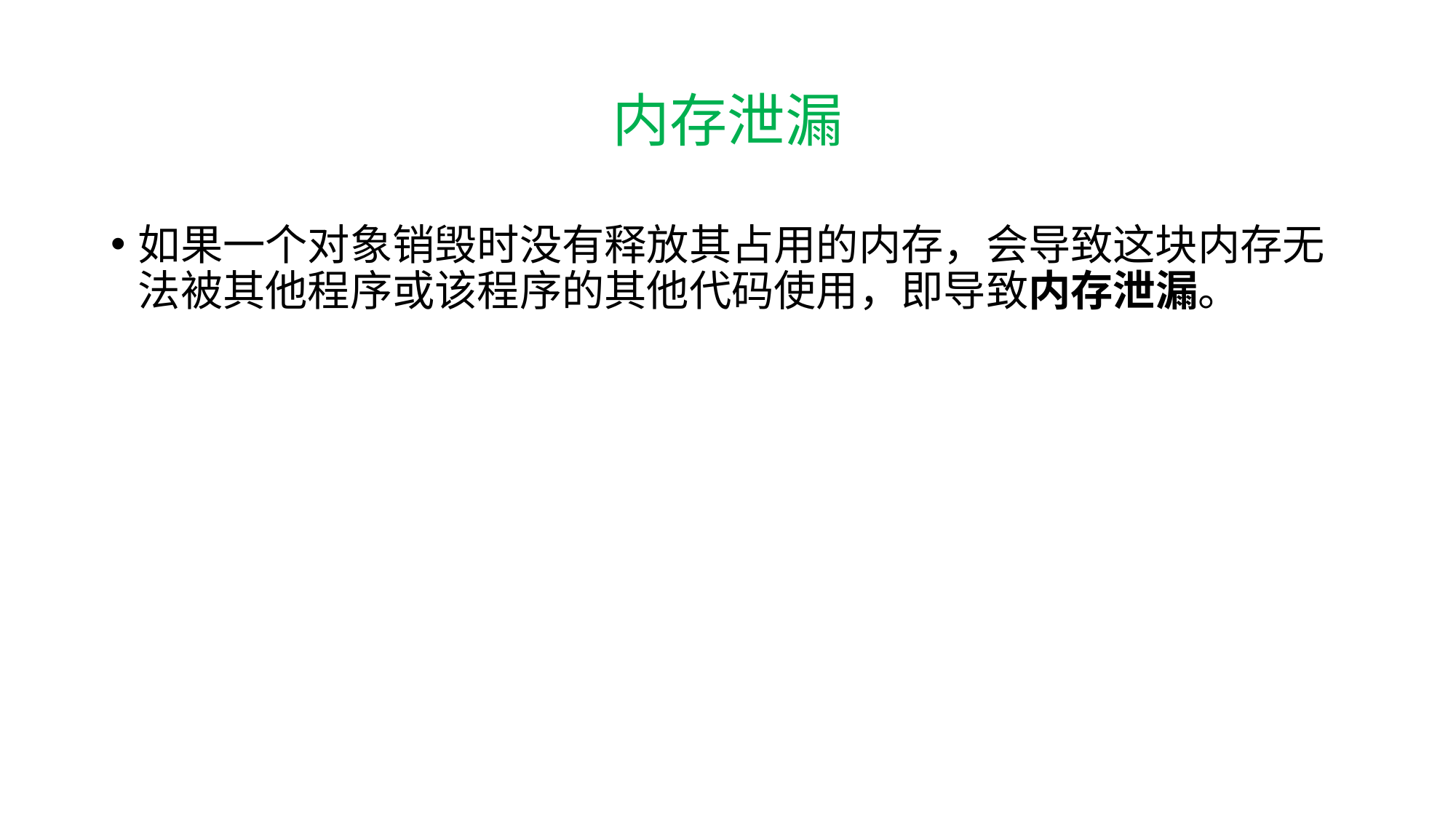

# 内存泄漏
如果一个对象销毁时没有释放其占用的内存，会导致这块内存无法被其他程序或该程序的其他代码使用，即导致内存泄漏。